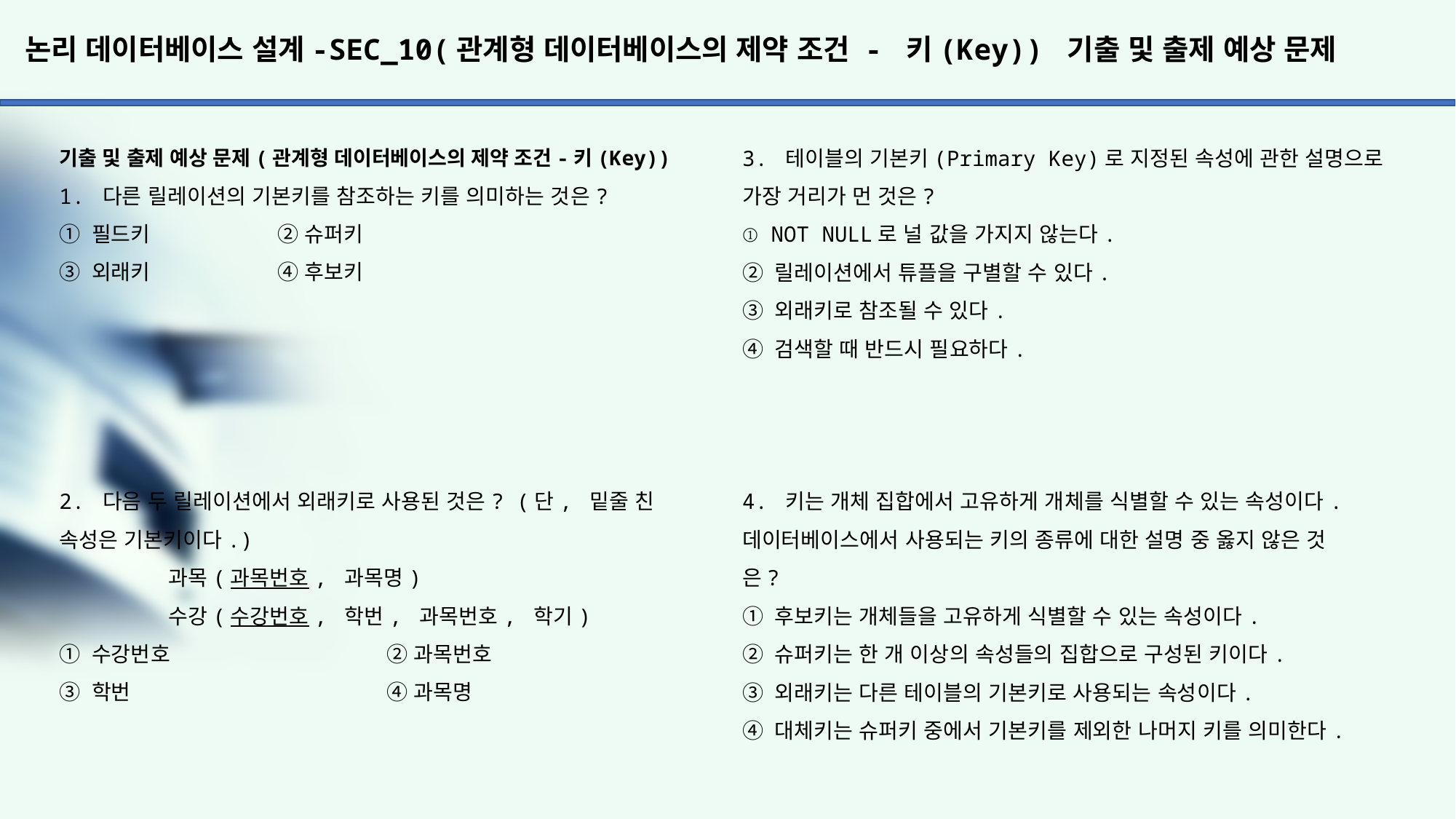

# 논리 데이터베이스 설계-SEC_10(관계형 데이터베이스의 제약 조건 - 키(Key)) 기출 및 출제 예상 문제
3. 테이블의 기본키(Primary Key)로 지정된 속성에 관한 설명으로
가장 거리가 먼 것은?
① NOT NULL로 널 값을 가지지 않는다.
② 릴레이션에서 튜플을 구별할 수 있다.
③ 외래키로 참조될 수 있다.
④ 검색할 때 반드시 필요하다.

4. 키는 개체 집합에서 고유하게 개체를 식별할 수 있는 속성이다.
데이터베이스에서 사용되는 키의 종류에 대한 설명 중 옳지 않은 것
은?
① 후보키는 개체들을 고유하게 식별할 수 있는 속성이다.
② 슈퍼키는 한 개 이상의 속성들의 집합으로 구성된 키이다.
③ 외래키는 다른 테이블의 기본키로 사용되는 속성이다.
④ 대체키는 슈퍼키 중에서 기본키를 제외한 나머지 키를 의미한다.
기출 및 출제 예상 문제(관계형 데이터베이스의 제약 조건-키(Key))
1. 다른 릴레이션의 기본키를 참조하는 키를 의미하는 것은?
① 필드키		② 슈퍼키
③ 외래키		④ 후보키

2. 다음 두 릴레이션에서 외래키로 사용된 것은? (단, 밑줄 친 속성은 기본키이다.)
	과목(과목번호, 과목명)
	수강(수강번호, 학번, 과목번호, 학기)
① 수강번호		② 과목번호
③ 학번			④ 과목명